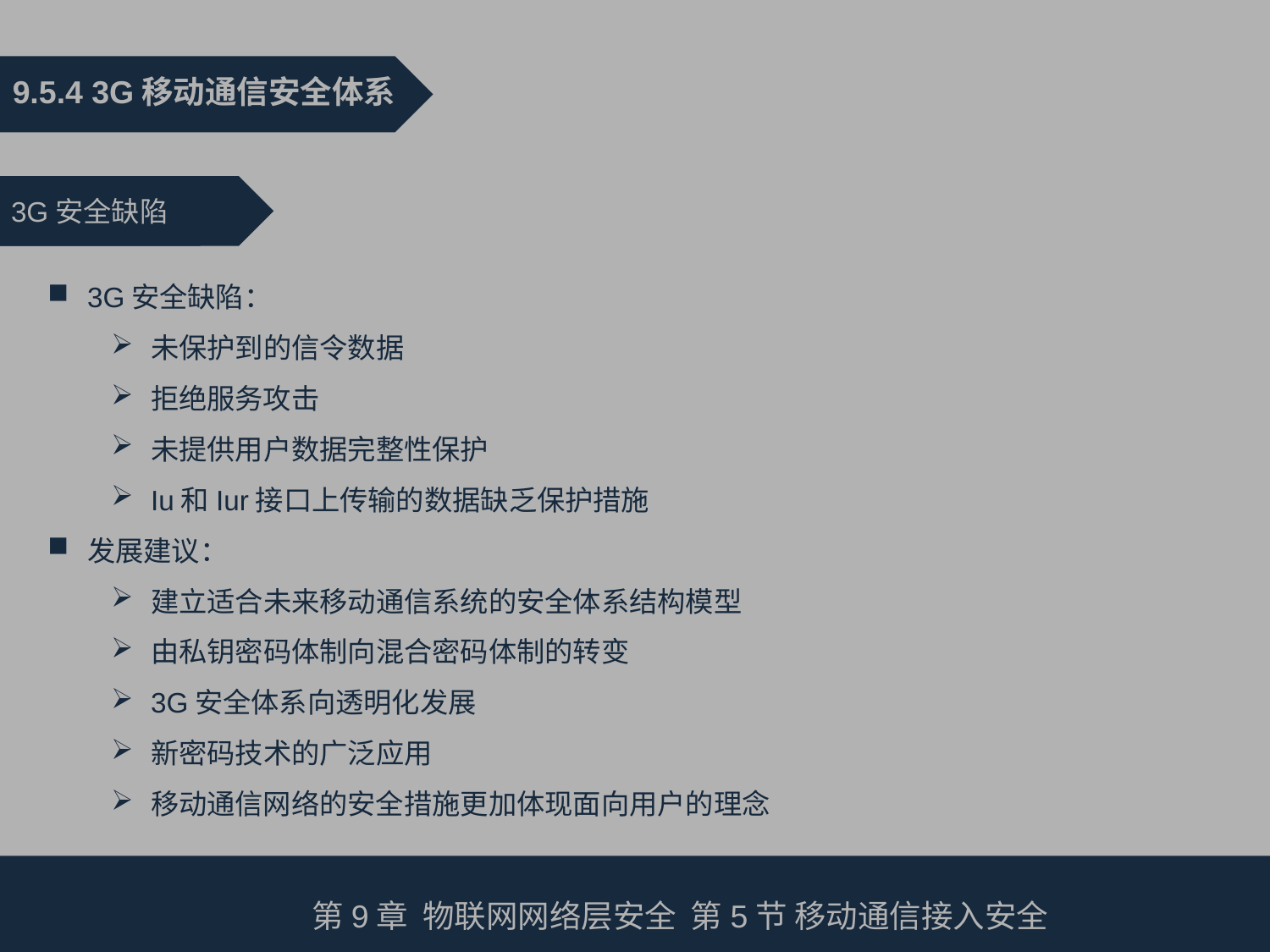

9.5.4 3G移动通信安全体系
3G安全缺陷
3G安全缺陷：
未保护到的信令数据
拒绝服务攻击
未提供用户数据完整性保护
Iu和Iur接口上传输的数据缺乏保护措施
发展建议：
建立适合未来移动通信系统的安全体系结构模型
由私钥密码体制向混合密码体制的转变
3G安全体系向透明化发展
新密码技术的广泛应用
移动通信网络的安全措施更加体现面向用户的理念
第9章  物联网网络层安全  第5节 移动通信接入安全